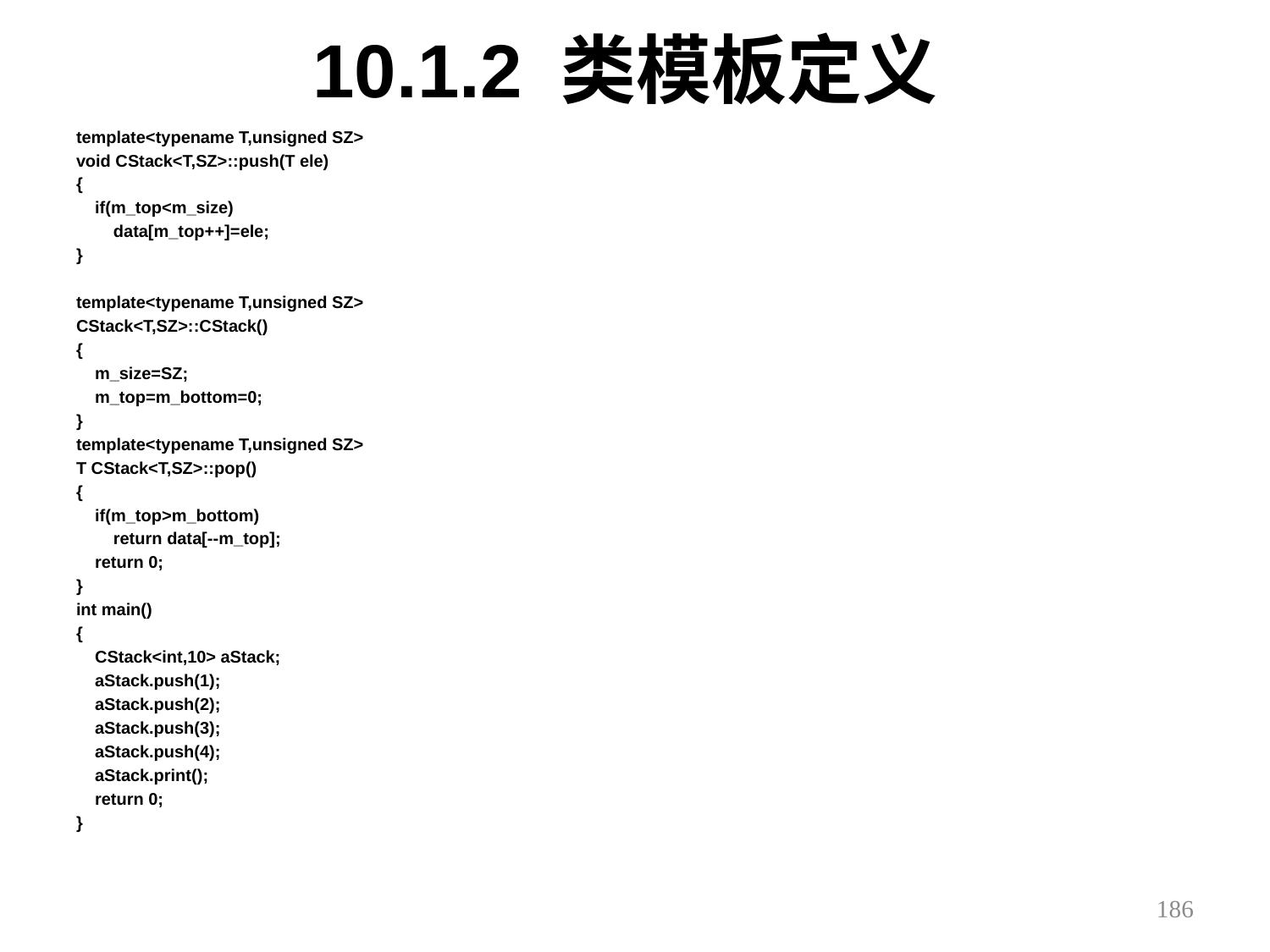

# 10.1.2 类模板定义
template<typename T,unsigned SZ>
void CStack<T,SZ>::push(T ele)
{
    if(m_top<m_size)
        data[m_top++]=ele;
}

template<typename T,unsigned SZ>
CStack<T,SZ>::CStack()
{
    m_size=SZ;
    m_top=m_bottom=0;
}
template<typename T,unsigned SZ>
T CStack<T,SZ>::pop()
{
    if(m_top>m_bottom)
        return data[--m_top];
    return 0;
}
int main()
{
    CStack<int,10> aStack;
    aStack.push(1);
    aStack.push(2);
    aStack.push(3);
    aStack.push(4);
    aStack.print();
    return 0;
}
186